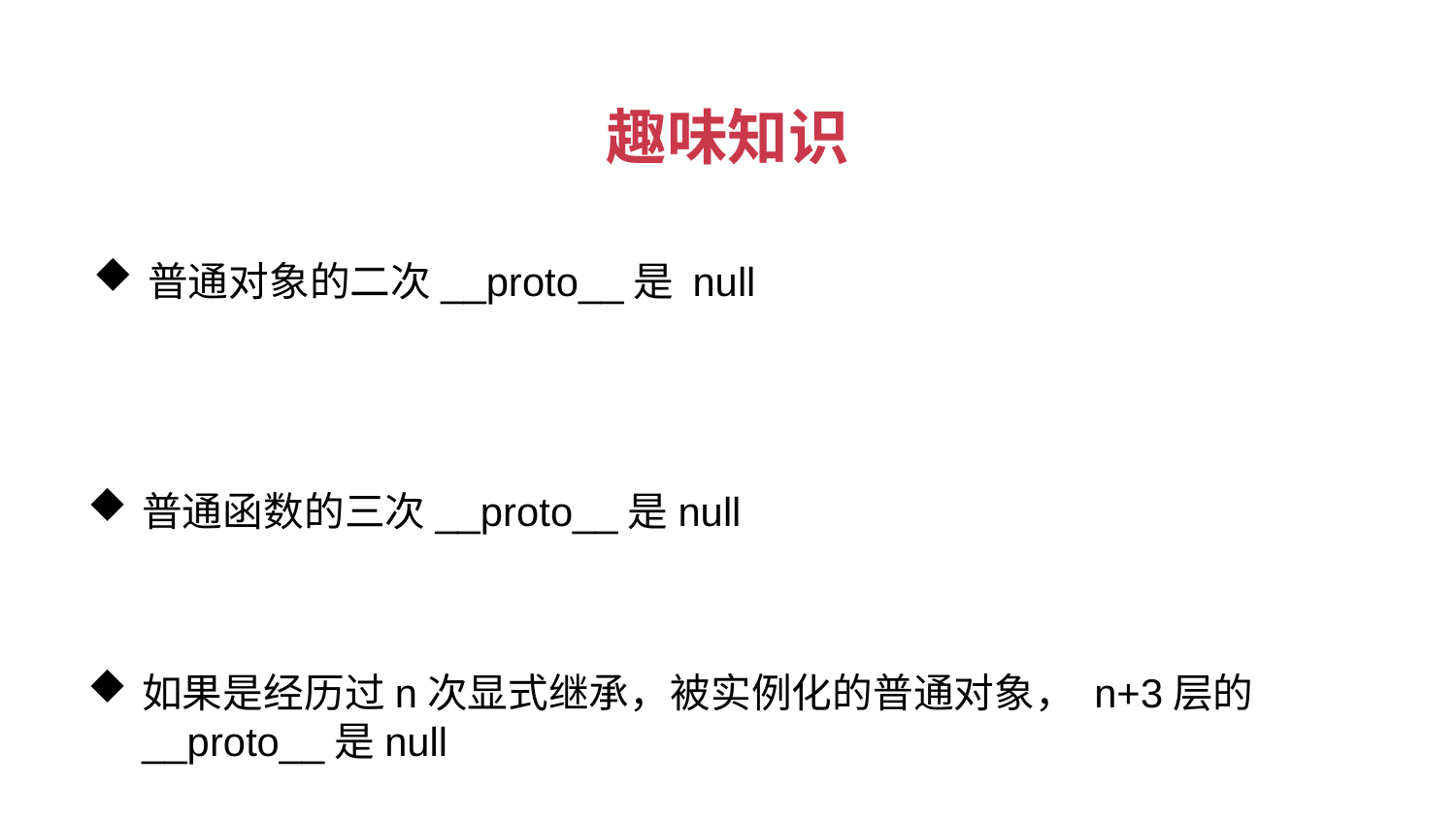

趣味知识

普通对象的二次__proto__是 null
普通函数的三次__proto__是null
如果是经历过n次显式继承，被实例化的普通对象， n+3层的__proto__是null